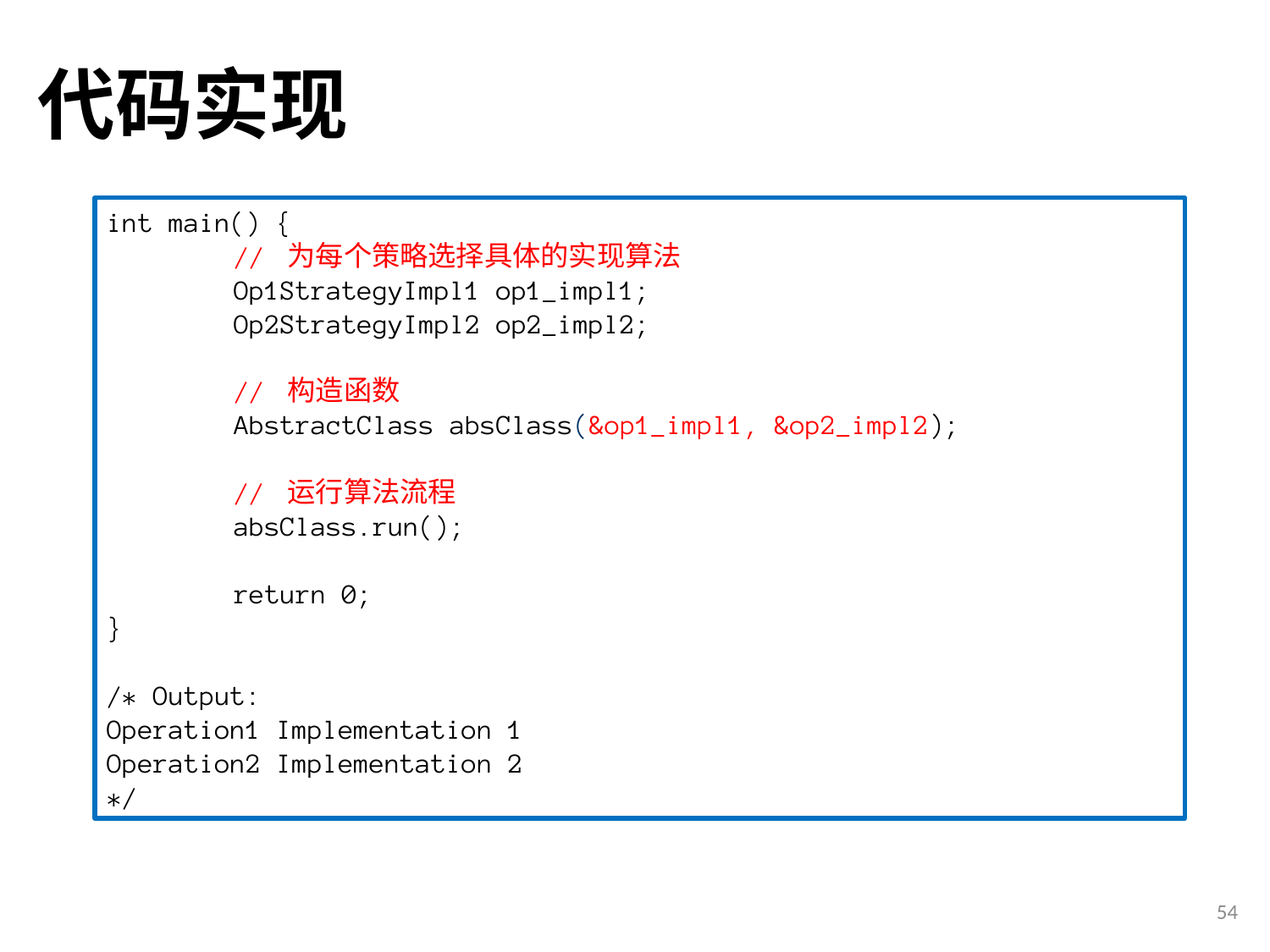

# 代码实现
int main() {
	// 为每个策略选择具体的实现算法
	Op1StrategyImpl1 op1_impl1;
	Op2StrategyImpl2 op2_impl2;

	// 构造函数
	AbstractClass absClass(&op1_impl1, &op2_impl2);

	// 运行算法流程
	absClass.run();

	return 0;
}

/* Output:
Operation1 Implementation 1
Operation2 Implementation 2
*/
54